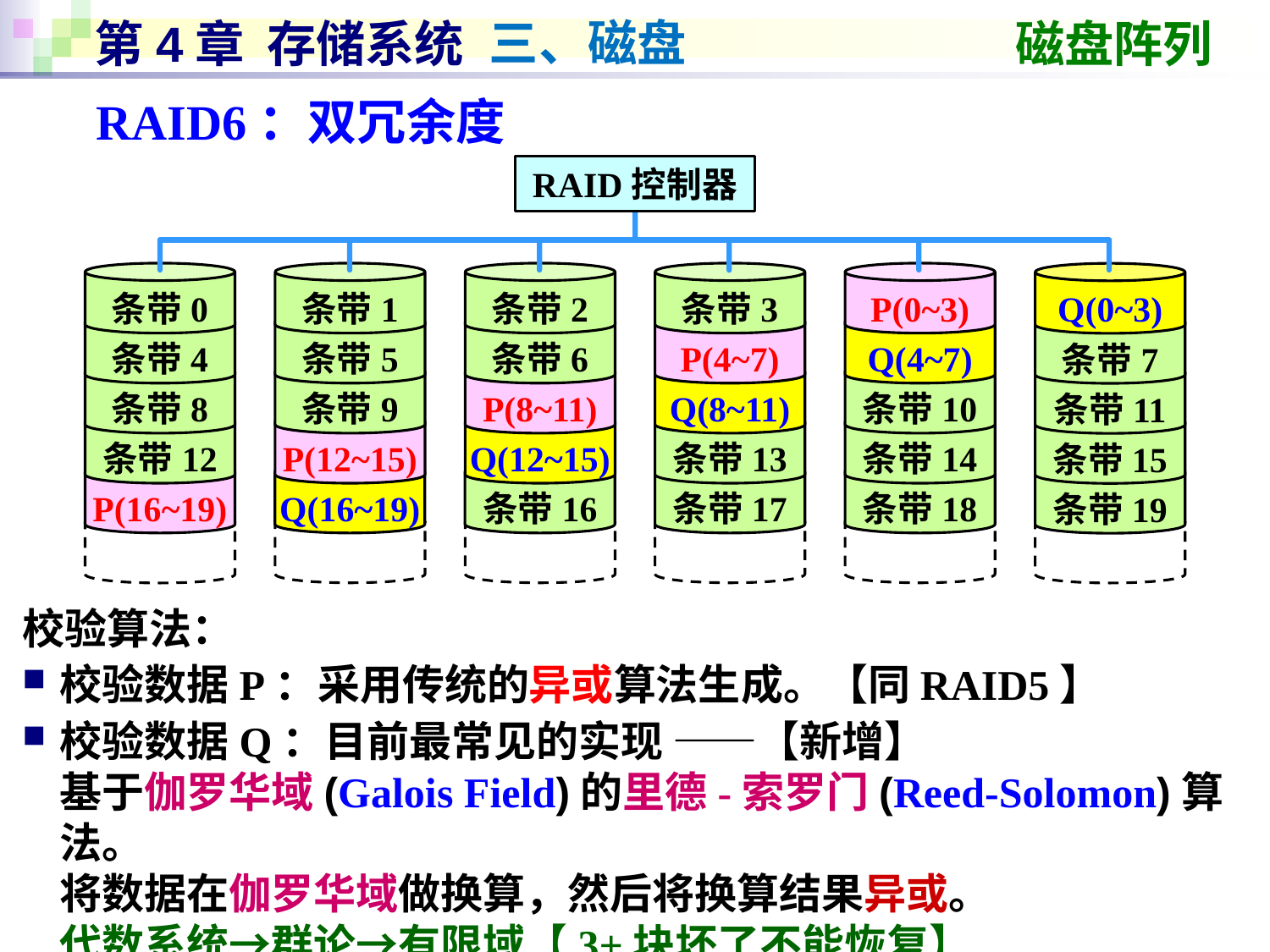

# 第4章  存储系统
三、磁盘
磁盘阵列
RAID6：双冗余度
RAID控制器

条带0
条带1
条带2
条带3
P(0~3)
Q(0~3)
条带4
条带5
条带6
P(4~7)
Q(4~7)
条带7
条带8
条带9
P(8~11)
Q(8~11)
条带10
条带11
条带12
P(12~15)
Q(12~15)
条带13
条带14
条带15
P(16~19)
Q(16~19)
条带16
条带17
条带18
条带19

校验算法：
校验数据P：采用传统的异或算法生成。【同RAID5】
校验数据Q：目前最常见的实现 ——【新增】
基于伽罗华域(Galois Field)的里德-索罗门(Reed-Solomon)算法。
将数据在伽罗华域做换算，然后将换算结果异或。
代数系统→群论→有限域【3+块坏了不能恢复】
28